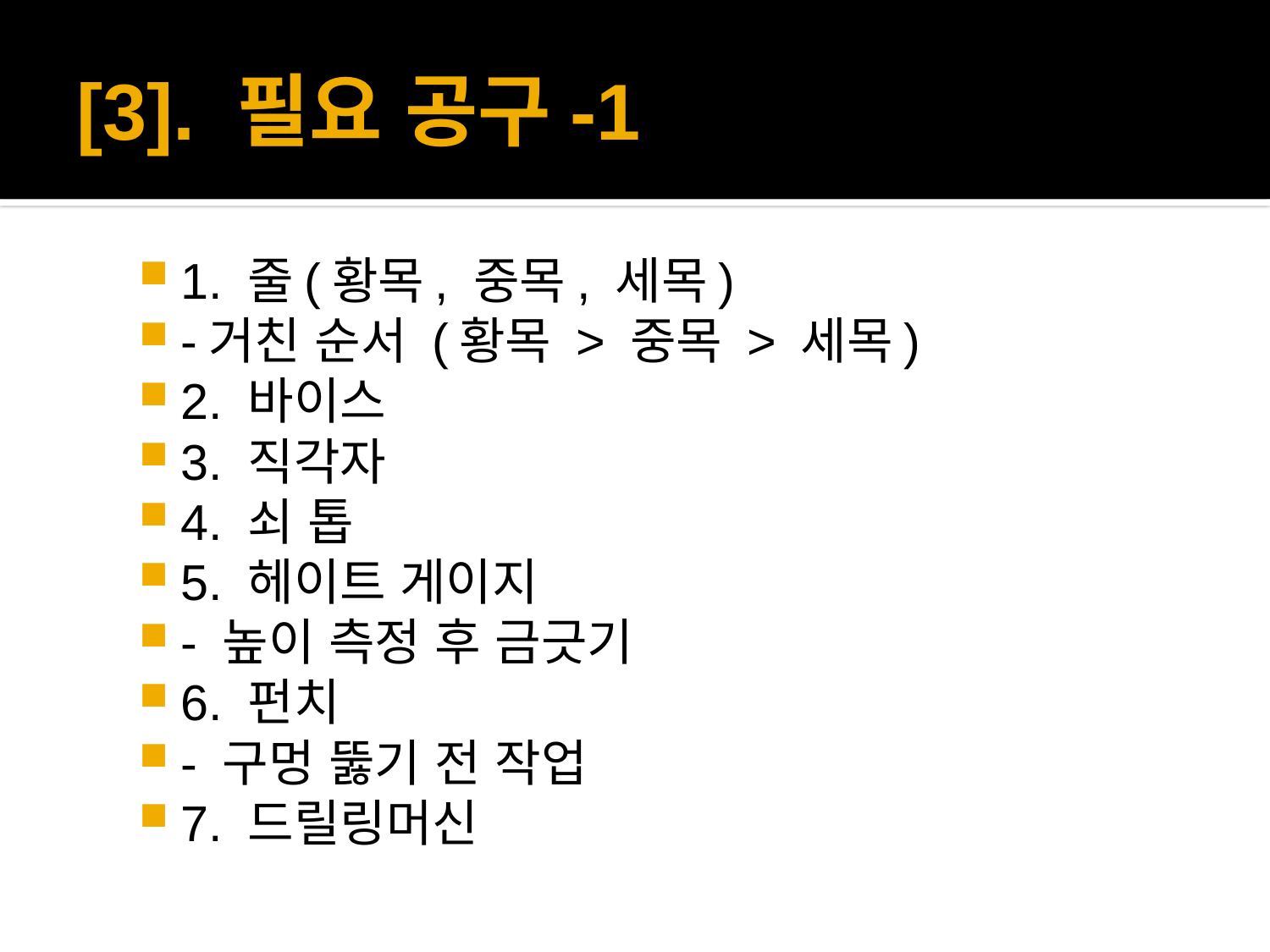

# [3]. 필요 공구-1

1. 줄(황목, 중목, 세목)
-거친 순서 (황목 > 중목 > 세목)
2. 바이스
3. 직각자
4. 쇠 톱
5. 헤이트 게이지
- 높이 측정 후 금긋기
6. 펀치
- 구멍 뚫기 전 작업
7. 드릴링머신